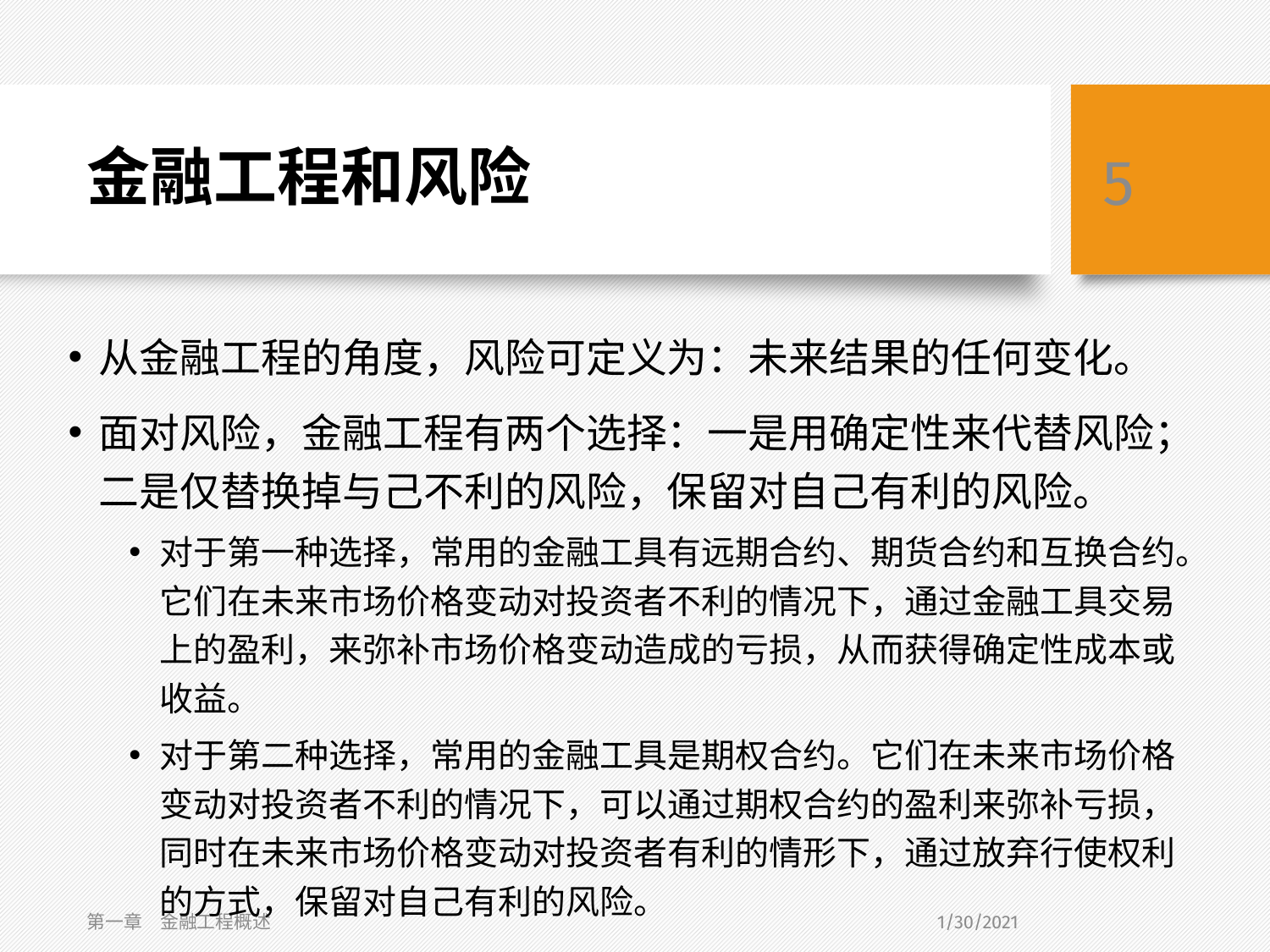

# 金融工程和风险
5
从金融工程的角度，风险可定义为：未来结果的任何变化。
面对风险，金融工程有两个选择：一是用确定性来代替风险；二是仅替换掉与己不利的风险，保留对自己有利的风险。
对于第一种选择，常用的金融工具有远期合约、期货合约和互换合约。它们在未来市场价格变动对投资者不利的情况下，通过金融工具交易上的盈利，来弥补市场价格变动造成的亏损，从而获得确定性成本或收益。
对于第二种选择，常用的金融工具是期权合约。它们在未来市场价格变动对投资者不利的情况下，可以通过期权合约的盈利来弥补亏损，同时在未来市场价格变动对投资者有利的情形下，通过放弃行使权利的方式，保留对自己有利的风险。

1/30/2021
第一章　金融工程概述